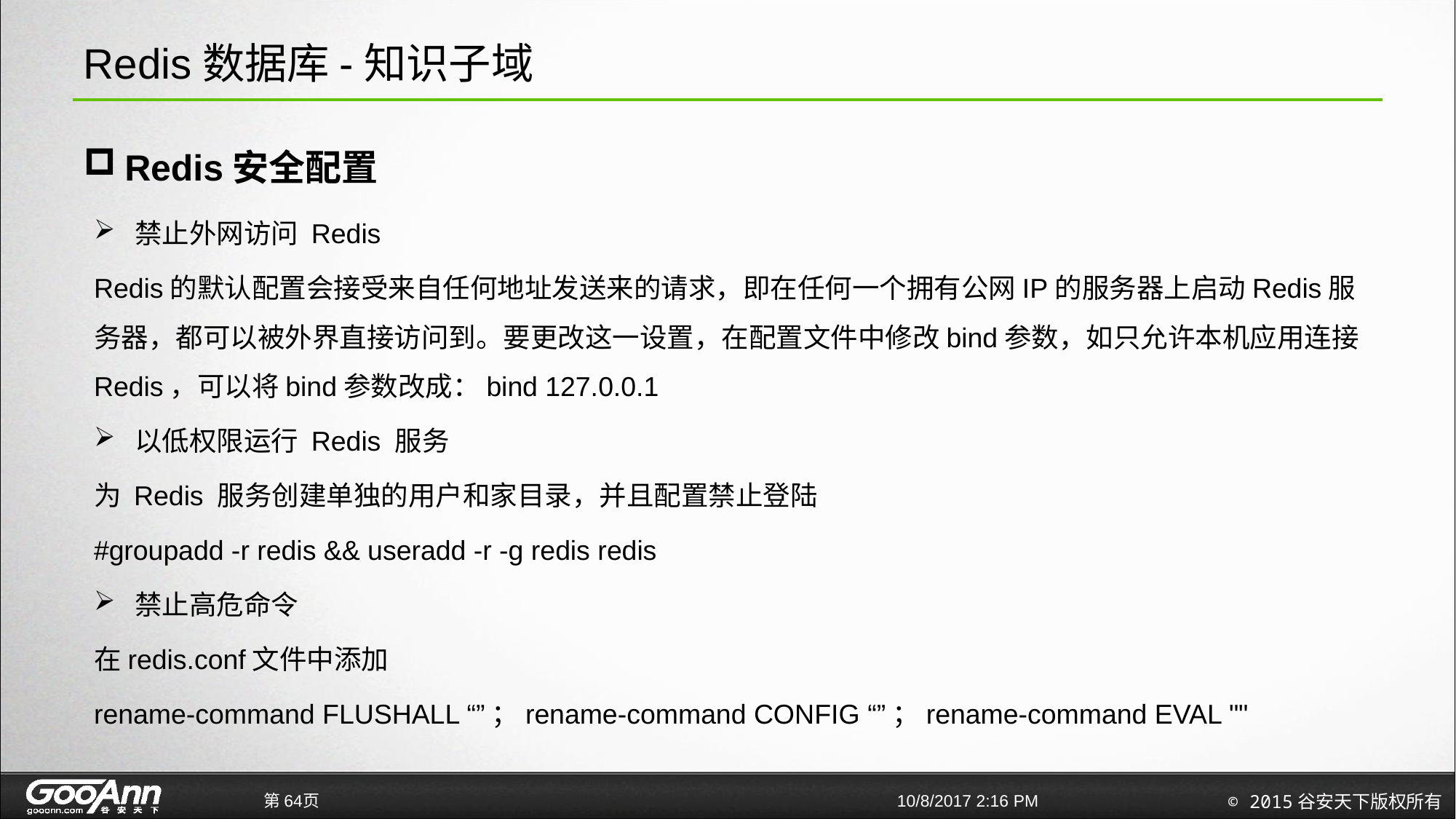

# Redis数据库-知识子域
Redis安全配置
禁止外网访问 Redis
Redis的默认配置会接受来自任何地址发送来的请求，即在任何一个拥有公网IP的服务器上启动Redis服务器，都可以被外界直接访问到。要更改这一设置，在配置文件中修改bind参数，如只允许本机应用连接Redis，可以将bind参数改成：bind 127.0.0.1
以低权限运行 Redis 服务
为 Redis 服务创建单独的用户和家目录，并且配置禁止登陆
#groupadd -r redis && useradd -r -g redis redis
禁止高危命令
在redis.conf文件中添加
rename-command FLUSHALL “”；rename-command CONFIG “”；rename-command EVAL ""